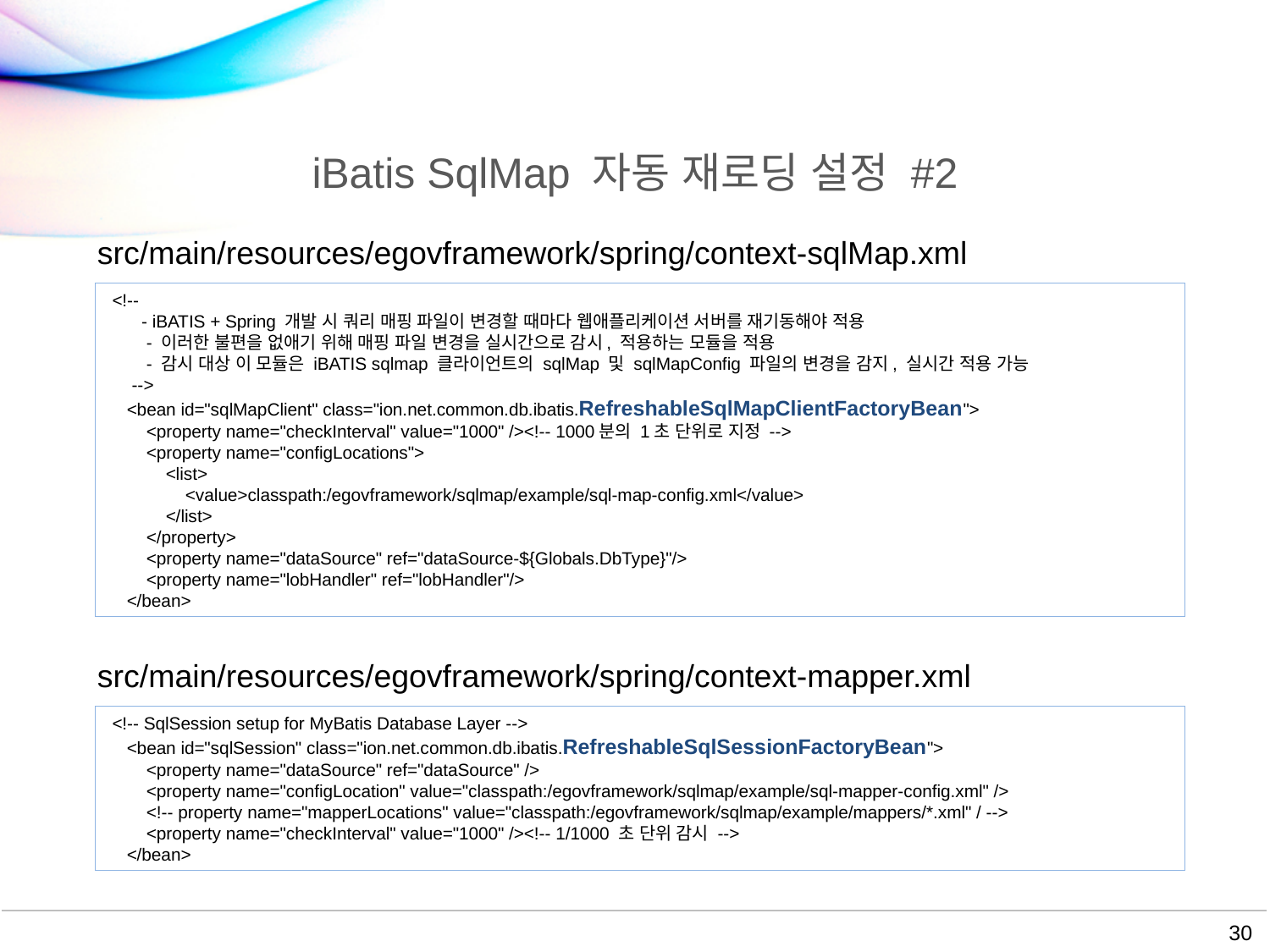

# iBatis SqlMap 자동 재로딩 설정 #2
src/main/resources/egovframework/spring/context-sqlMap.xml
 <!--
       - iBATIS + Spring 개발 시 쿼리 매핑 파일이 변경할 때마다 웹애플리케이션 서버를 재기동해야 적용
        - 이러한 불편을 없애기 위해 매핑 파일 변경을 실시간으로 감시, 적용하는 모듈을 적용
        - 감시 대상 이 모듈은 iBATIS sqlmap 클라이언트의 sqlMap 및 sqlMapConfig 파일의 변경을 감지, 실시간 적용 가능
     -->
    <bean id="sqlMapClient" class="ion.net.common.db.ibatis.RefreshableSqlMapClientFactoryBean">
        <property name="checkInterval" value="1000" /><!-- 1000분의 1초 단위로 지정 -->
        <property name="configLocations">
            <list>
                <value>classpath:/egovframework/sqlmap/example/sql-map-config.xml</value>
            </list>
        </property>
        <property name="dataSource" ref="dataSource-${Globals.DbType}"/>
        <property name="lobHandler" ref="lobHandler"/>
    </bean>
src/main/resources/egovframework/spring/context-mapper.xml
 <!-- SqlSession setup for MyBatis Database Layer -->
    <bean id="sqlSession" class="ion.net.common.db.ibatis.RefreshableSqlSessionFactoryBean">
        <property name="dataSource" ref="dataSource" />
        <property name="configLocation" value="classpath:/egovframework/sqlmap/example/sql-mapper-config.xml" />
        <!-- property name="mapperLocations" value="classpath:/egovframework/sqlmap/example/mappers/*.xml" / -->
        <property name="checkInterval" value="1000" /><!-- 1/1000 초 단위 감시 -->
    </bean>
30